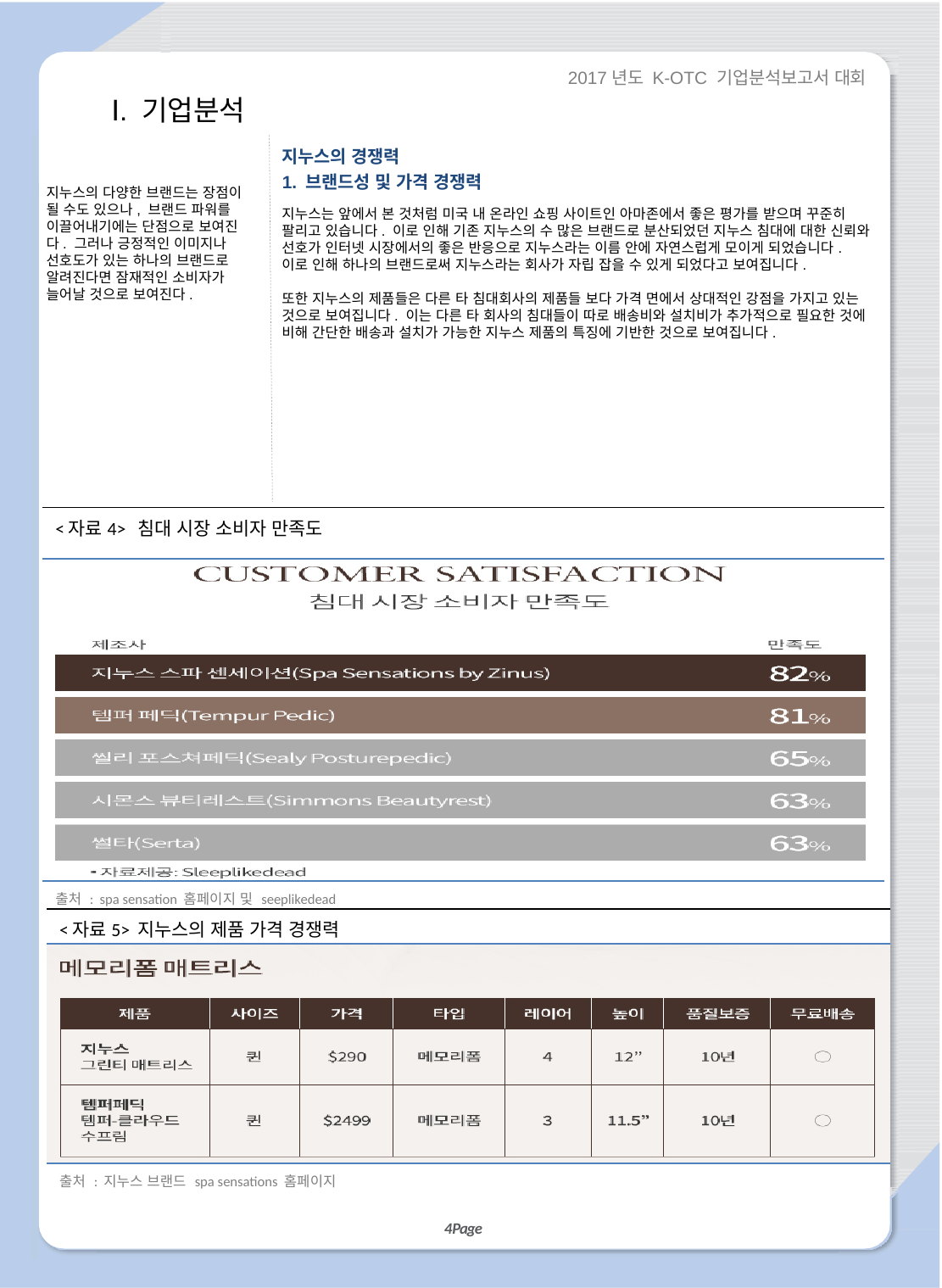

2017년도 K-OTC 기업분석보고서 대회
Ⅰ. 기업분석

지누스의 경쟁력
1. 브랜드성 및 가격 경쟁력
지누스의 다양한 브랜드는 장점이 될 수도 있으나, 브랜드 파워를 이끌어내기에는 단점으로 보여진다. 그러나 긍정적인 이미지나 선호도가 있는 하나의 브랜드로 알려진다면 잠재적인 소비자가 늘어날 것으로 보여진다.

지누스는 앞에서 본 것처럼 미국 내 온라인 쇼핑 사이트인 아마존에서 좋은 평가를 받으며 꾸준히 팔리고 있습니다. 이로 인해 기존 지누스의 수 많은 브랜드로 분산되었던 지누스 침대에 대한 신뢰와 선호가 인터넷 시장에서의 좋은 반응으로 지누스라는 이름 안에 자연스럽게 모이게 되었습니다. 이로 인해 하나의 브랜드로써 지누스라는 회사가 자립 잡을 수 있게 되었다고 보여집니다.

또한 지누스의 제품들은 다른 타 침대회사의 제품들 보다 가격 면에서 상대적인 강점을 가지고 있는 것으로 보여집니다. 이는 다른 타 회사의 침대들이 따로 배송비와 설치비가 추가적으로 필요한 것에 비해 간단한 배송과 설치가 가능한 지누스 제품의 특징에 기반한 것으로 보여집니다.
| <자료4> 침대 시장 소비자 만족도 |
| --- |
|  |
| 출처 : spa sensation 홈페이지 및 seeplikedead |
| <자료5> 지누스의 제품 가격 경쟁력 |
| --- |
|  |
| 출처 : 지누스 브랜드 spa sensations 홈페이지 |
4Page